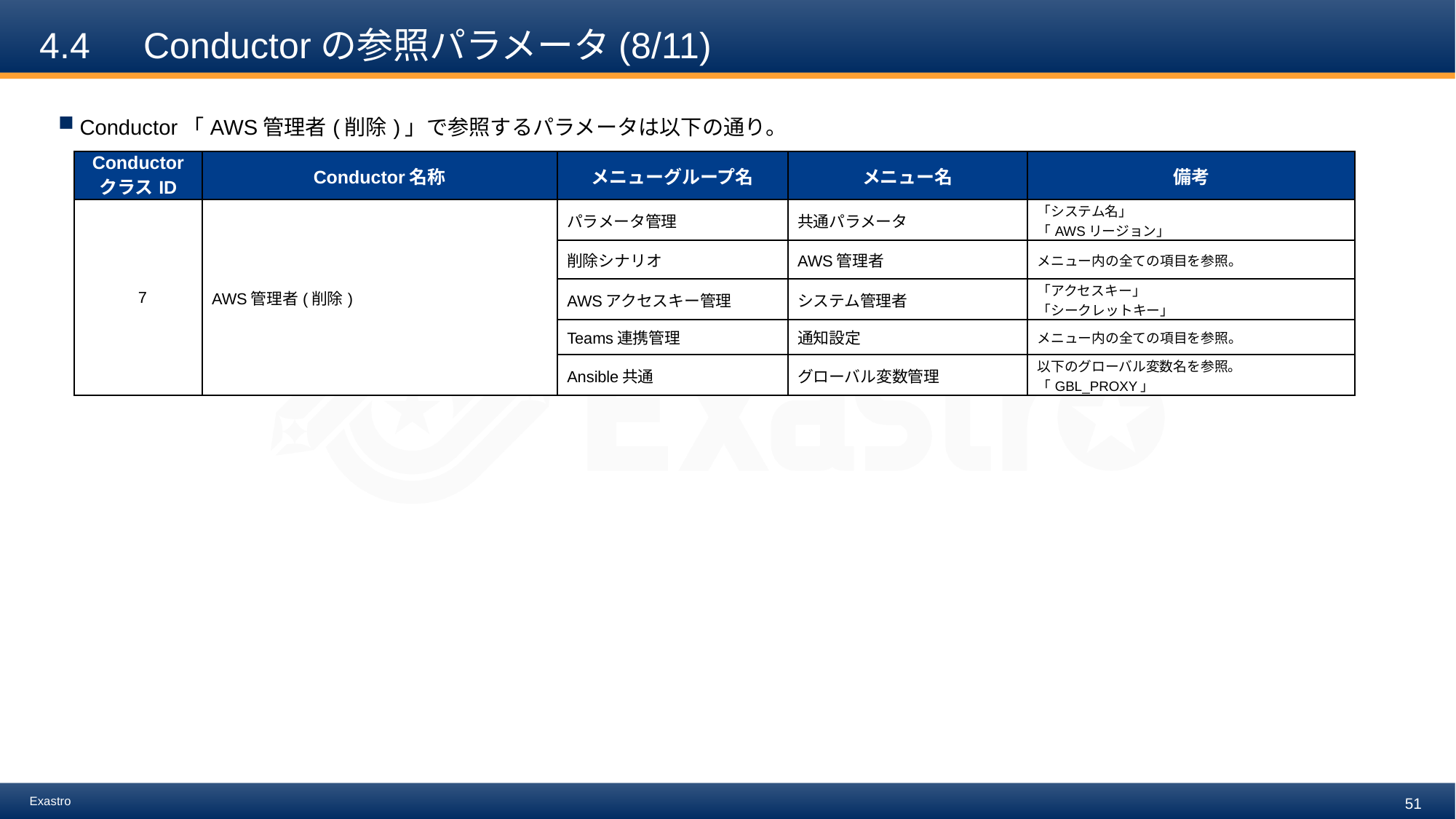

# 4.4　Conductorの参照パラメータ(8/11)
Conductor「AWS管理者(削除)」で参照するパラメータは以下の通り。
| Conductor クラスID | Conductor名称 | メニューグループ名 | メニュー名 | 備考 |
| --- | --- | --- | --- | --- |
| 7 | AWS管理者(削除) | パラメータ管理 | 共通パラメータ | 「システム名」 「AWSリージョン」 |
|  |  | 削除シナリオ | AWS管理者 | メニュー内の全ての項目を参照。 |
|  |  | AWSアクセスキー管理 | システム管理者 | 「アクセスキー」 「シークレットキー」 |
|  |  | Teams連携管理 | 通知設定 | メニュー内の全ての項目を参照。 |
|  |  | Ansible共通 | グローバル変数管理 | 以下のグローバル変数名を参照。 「GBL\_PROXY」 |